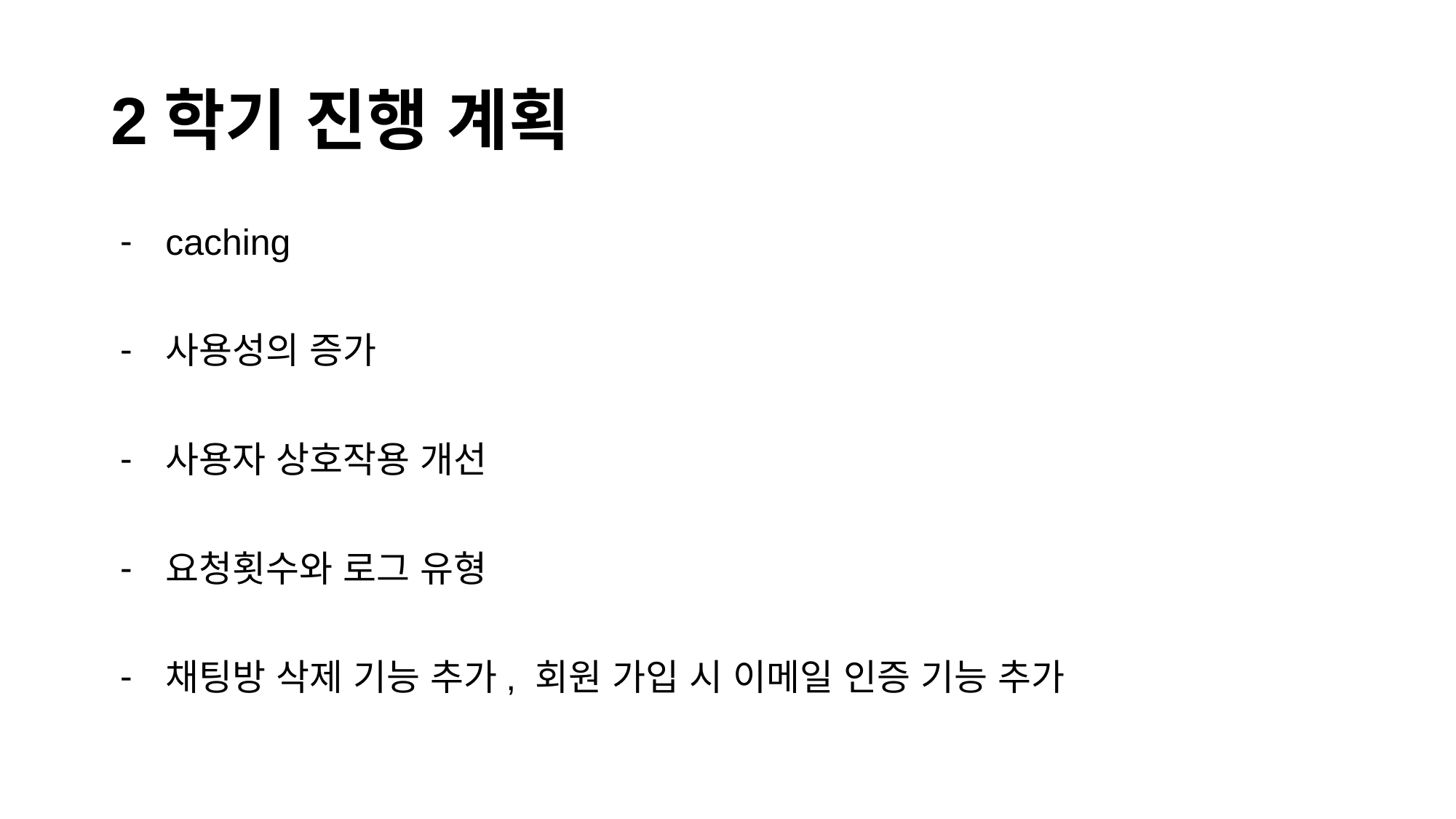

# 2학기 진행 계획
caching

사용성의 증가

사용자 상호작용 개선

요청횟수와 로그 유형

채팅방 삭제 기능 추가, 회원 가입 시 이메일 인증 기능 추가